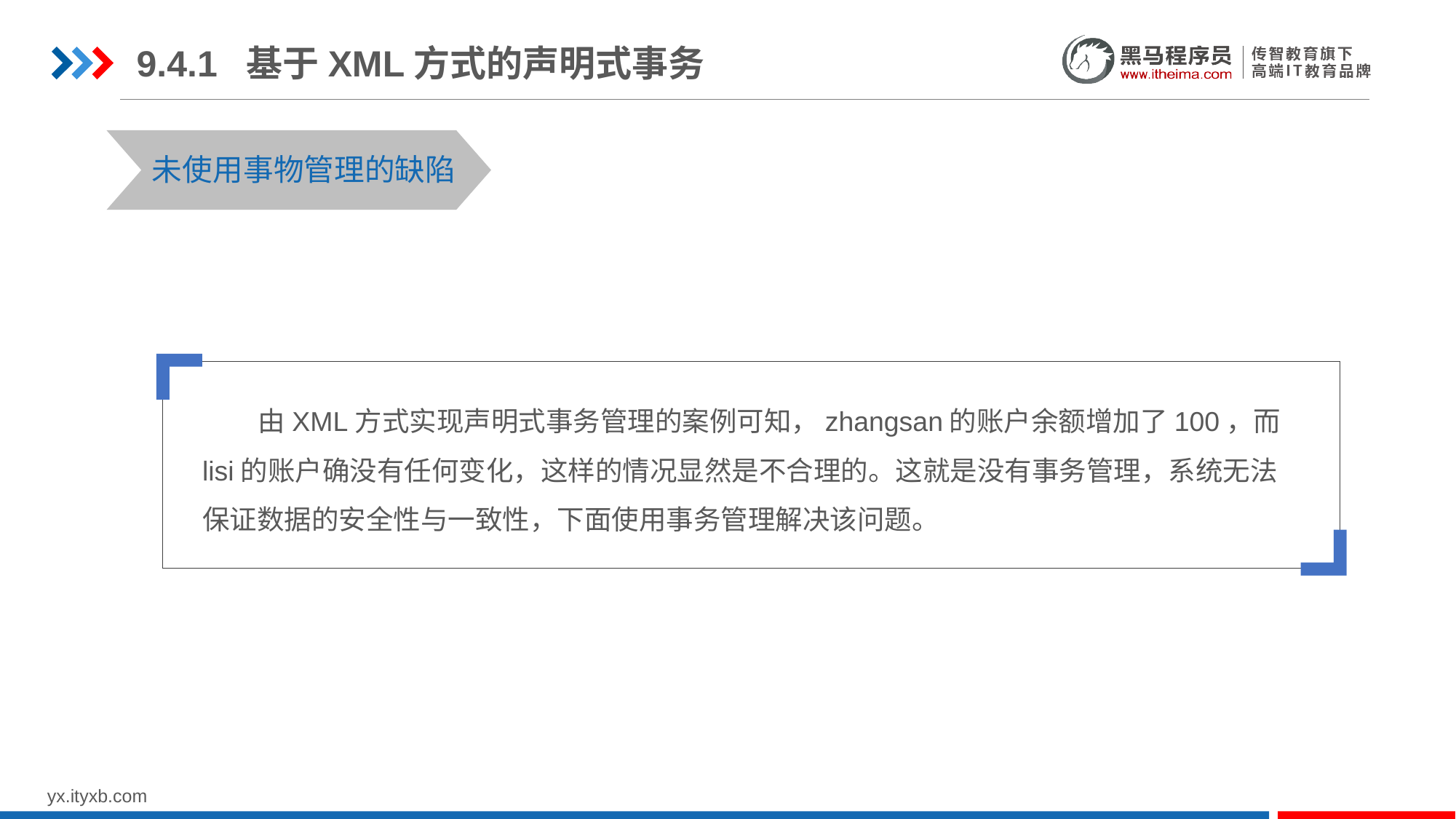

9.4.1  基于XML方式的声明式事务

未使用事物管理的缺陷

        由XML方式实现声明式事务管理的案例可知，zhangsan的账户余额增加了100，而lisi的账户确没有任何变化，这样的情况显然是不合理的。这就是没有事务管理，系统无法保证数据的安全性与一致性，下面使用事务管理解决该问题。